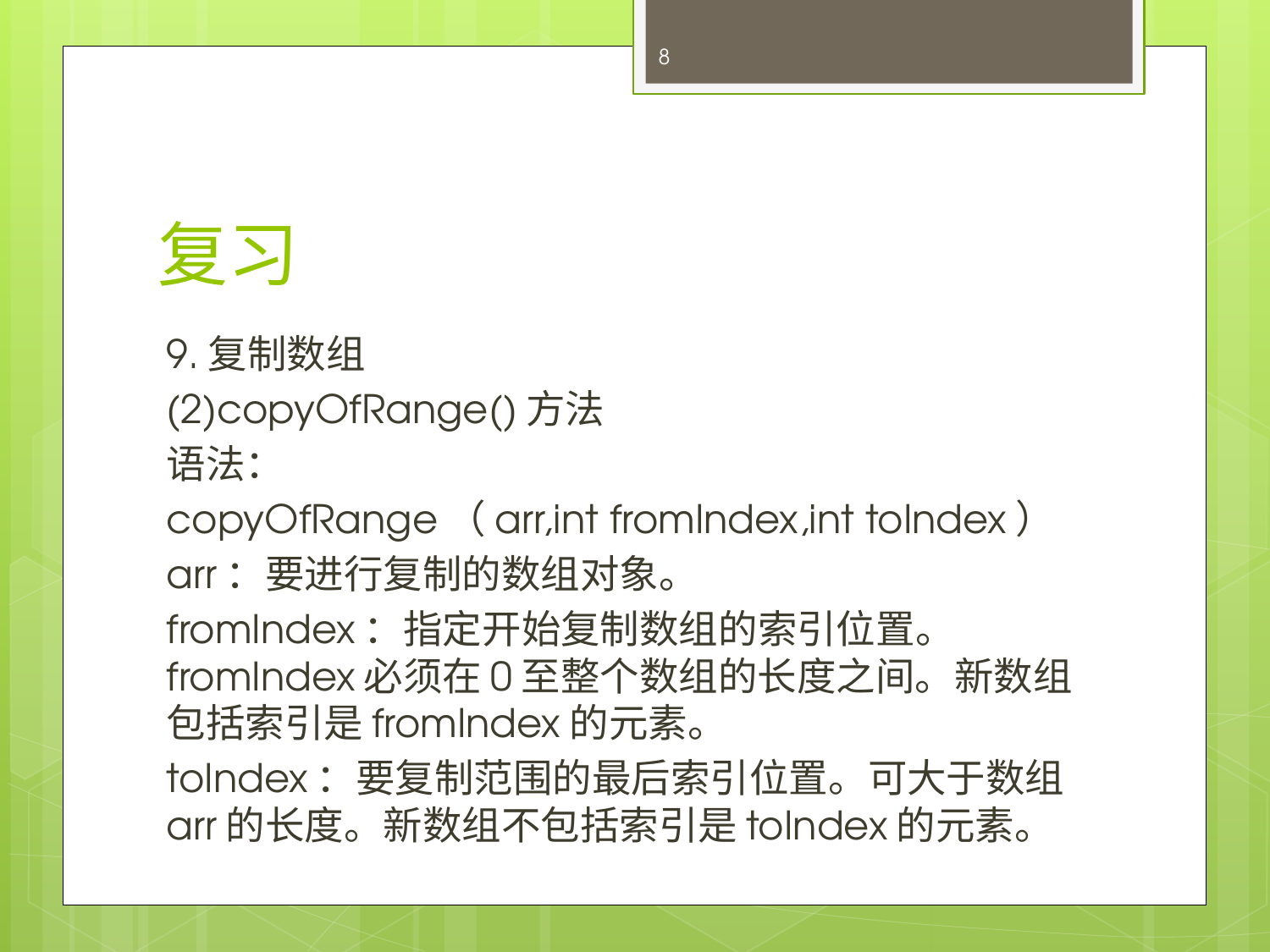

8
# 复习
9.复制数组
(2)copyOfRange()方法
语法：
copyOfRange（arr,int fromIndex,int toIndex）
arr：要进行复制的数组对象。
fromIndex：指定开始复制数组的索引位置。            fromIndex必须在0至整个数组的长度之间。新数组包括索引是fromIndex的元素。
toIndex：要复制范围的最后索引位置。可大于数组arr的长度。新数组不包括索引是toIndex的元素。